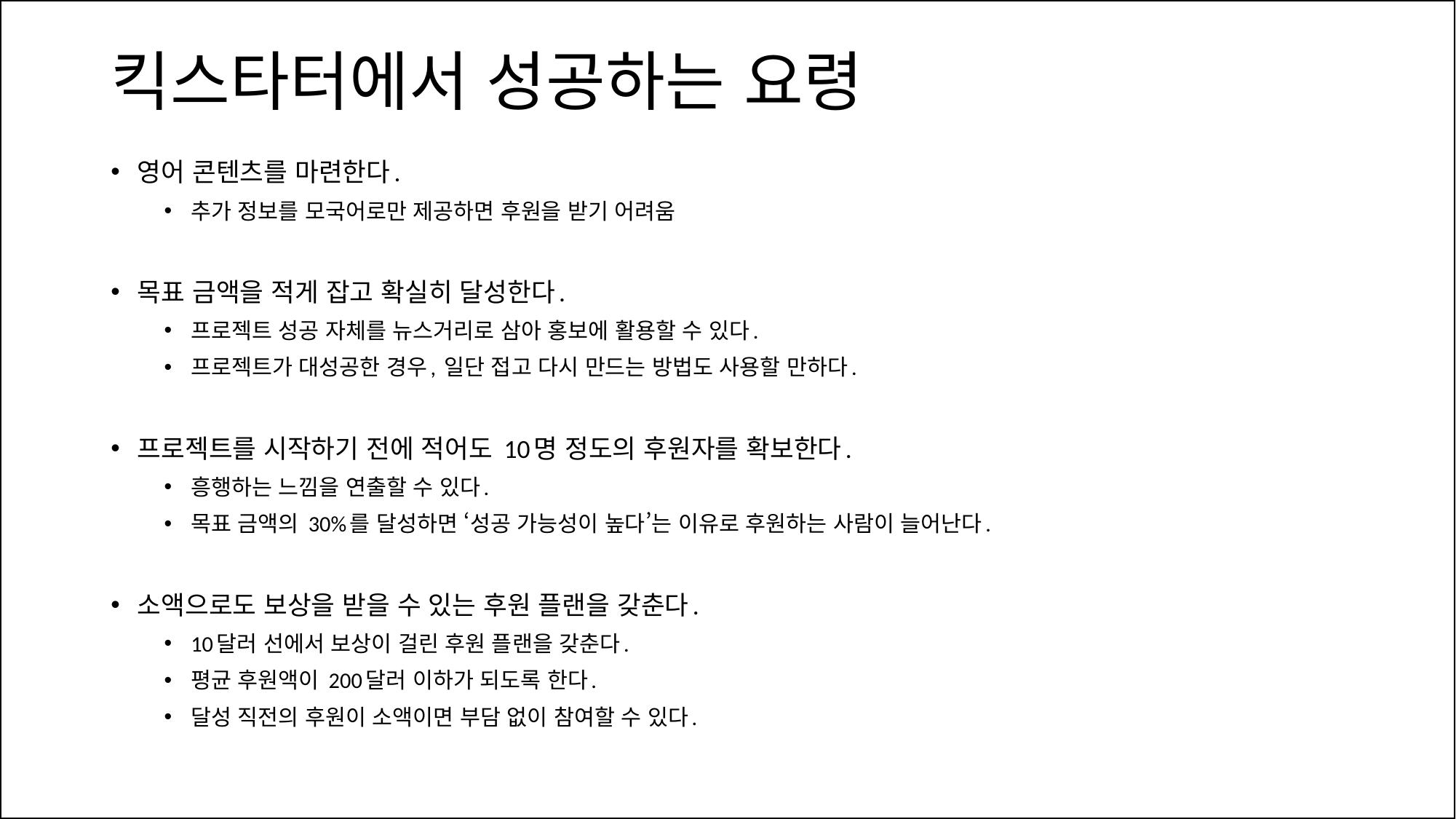

# 킥스타터에서 성공하는 요령
영어 콘텐츠를 마련한다.
추가 정보를 모국어로만 제공하면 후원을 받기 어려움

목표 금액을 적게 잡고 확실히 달성한다.
프로젝트 성공 자체를 뉴스거리로 삼아 홍보에 활용할 수 있다.
프로젝트가 대성공한 경우, 일단 접고 다시 만드는 방법도 사용할 만하다.

프로젝트를 시작하기 전에 적어도 10명 정도의 후원자를 확보한다.
흥행하는 느낌을 연출할 수 있다.
목표 금액의 30%를 달성하면 ‘성공 가능성이 높다’는 이유로 후원하는 사람이 늘어난다.

소액으로도 보상을 받을 수 있는 후원 플랜을 갖춘다.
10달러 선에서 보상이 걸린 후원 플랜을 갖춘다.
평균 후원액이 200달러 이하가 되도록 한다.
달성 직전의 후원이 소액이면 부담 없이 참여할 수 있다.